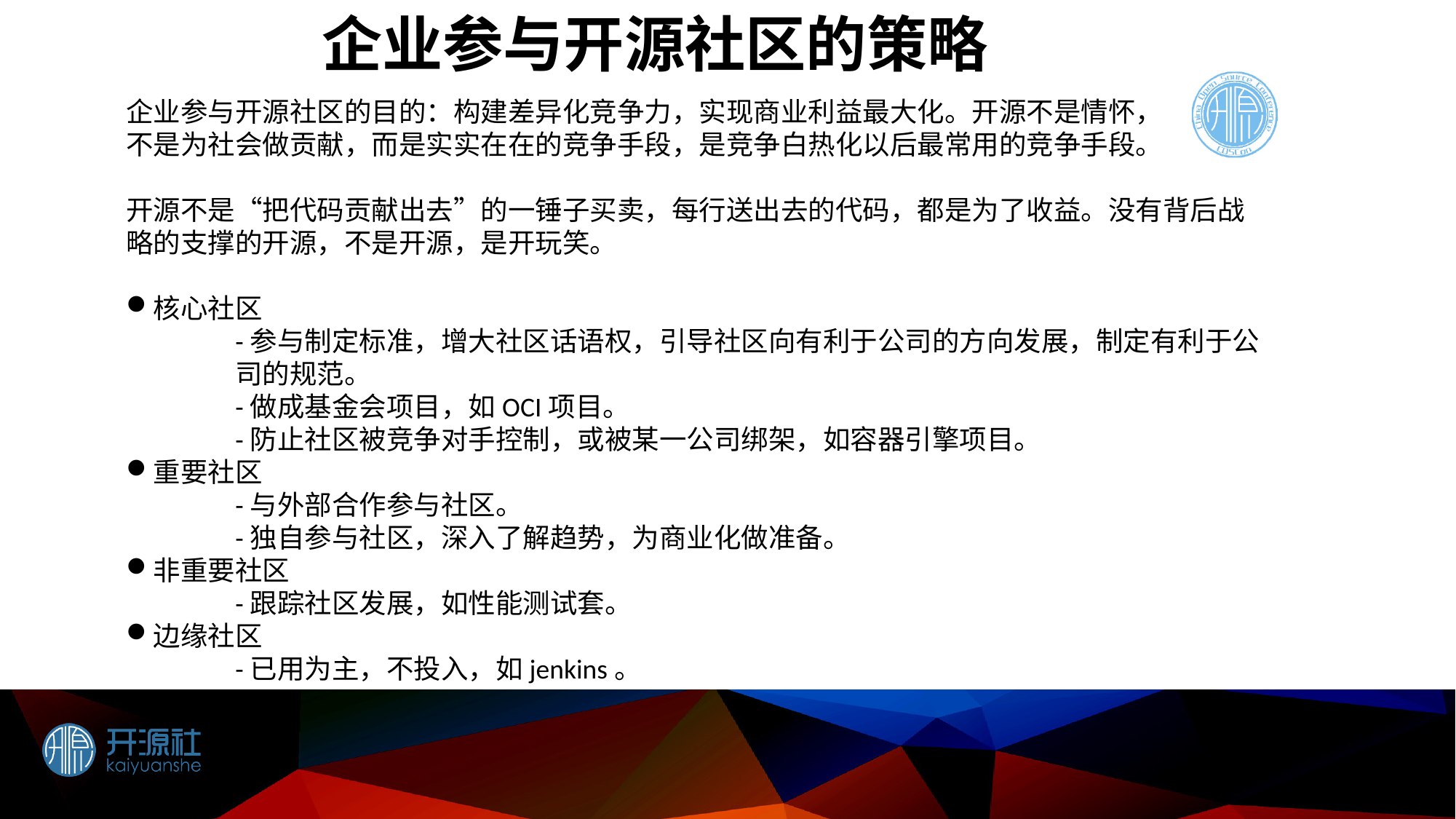

企业参与开源社区的策略
企业参与开源社区的目的：构建差异化竞争力，实现商业利益最大化。开源不是情怀，
不是为社会做贡献，而是实实在在的竞争手段，是竞争白热化以后最常用的竞争手段。

开源不是“把代码贡献出去”的一锤子买卖，每行送出去的代码，都是为了收益。没有背后战略的支撑的开源，不是开源，是开玩笑。

核心社区
	-参与制定标准，增大社区话语权，引导社区向有利于公司的方向发展，制定有利于公	司的规范。
	-做成基金会项目，如OCI项目。
	-防止社区被竞争对手控制，或被某一公司绑架，如容器引擎项目。
重要社区
	-与外部合作参与社区。
	-独自参与社区，深入了解趋势，为商业化做准备。
非重要社区
	-跟踪社区发展，如性能测试套。
边缘社区
	-已用为主，不投入，如jenkins。